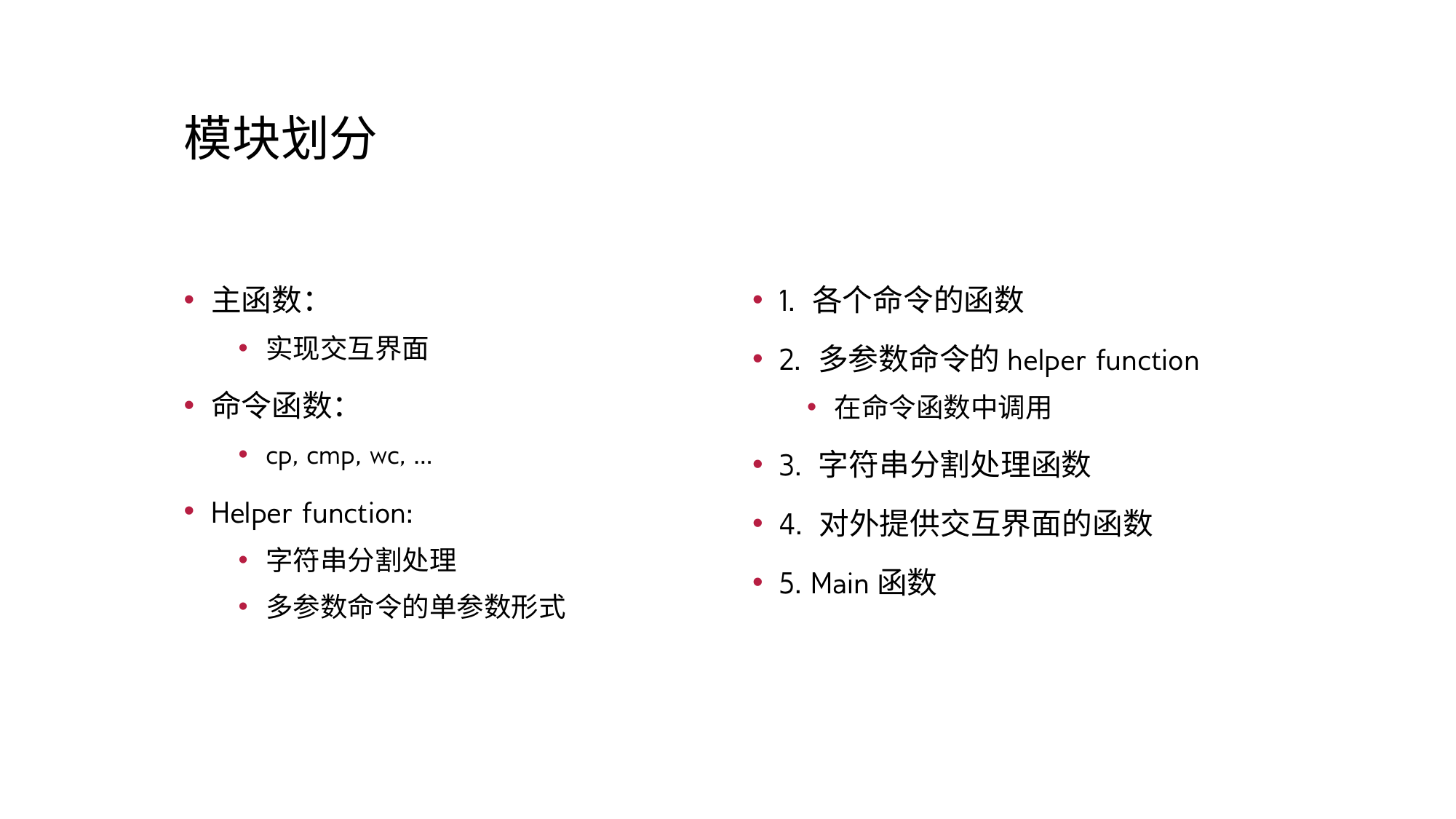

# 模块划分
1. 各个命令的函数
2. 多参数命令的helper function
在命令函数中调用
3. 字符串分割处理函数
4. 对外提供交互界面的函数
5. Main函数
主函数：
实现交互界面
命令函数：
cp, cmp, wc, …
Helper function:
字符串分割处理
多参数命令的单参数形式